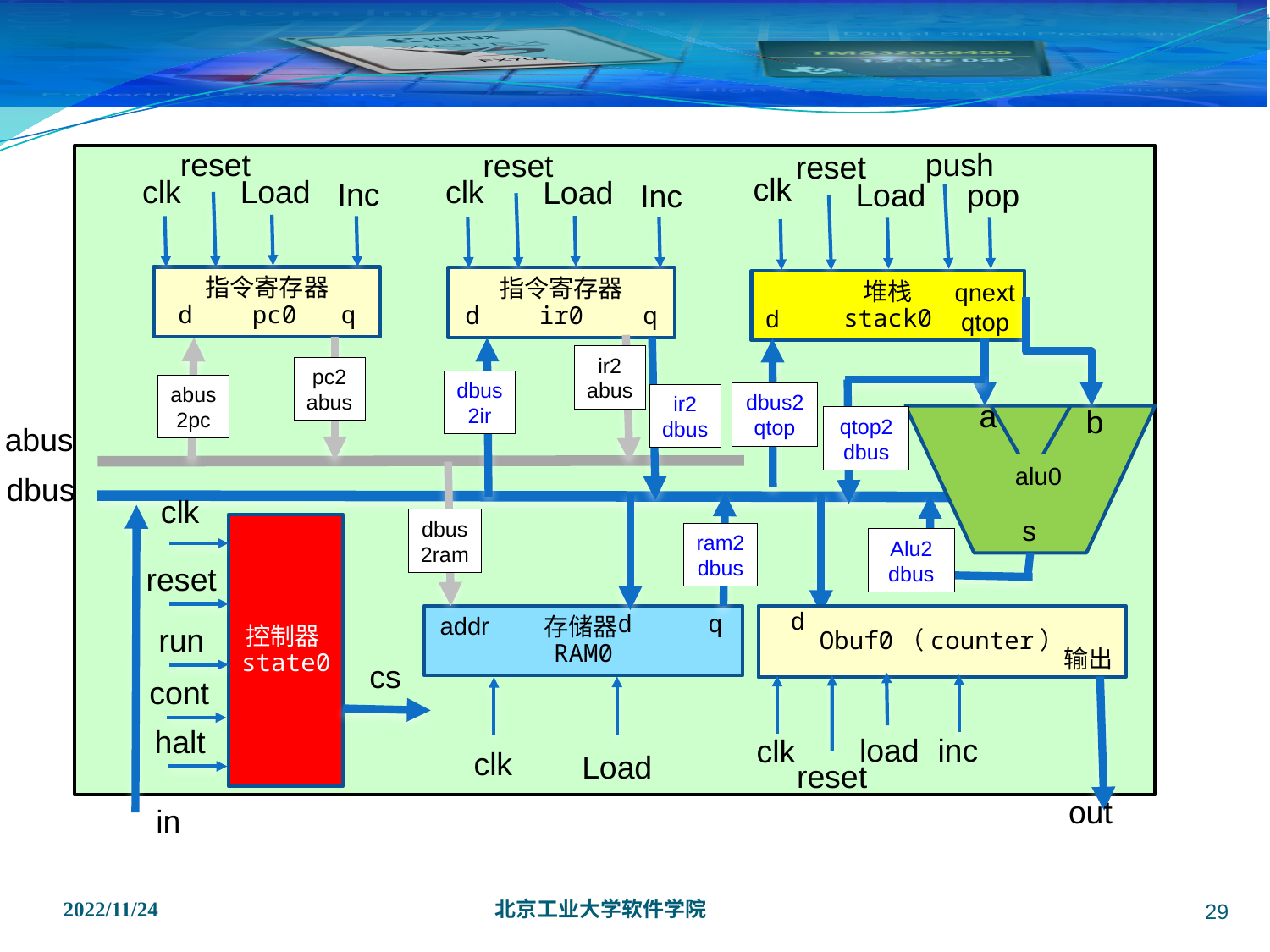

reset
push
reset
reset

clk
Load
clk
clk
Load
Inc
Load
pop
Inc
指令寄存器
d    pc0   q
指令寄存器
d    ir0    q
堆栈
stack0
qnext
qtop
d
ir2
abus
pc2
abus
dbus
2ir
abus
2pc
dbus2
qtop
ir2
dbus
a
b

alu0
qtop2dbus
abus
dbus
clk
s
dbus
2ram
控制器state0
ram2
dbus
Alu2
dbus
reset
d
d           q
addr
存储器
RAM0
Obuf0（counter）
run
输出
cs
cont
halt
load
inc
clk
clk
Load

reset
out
in